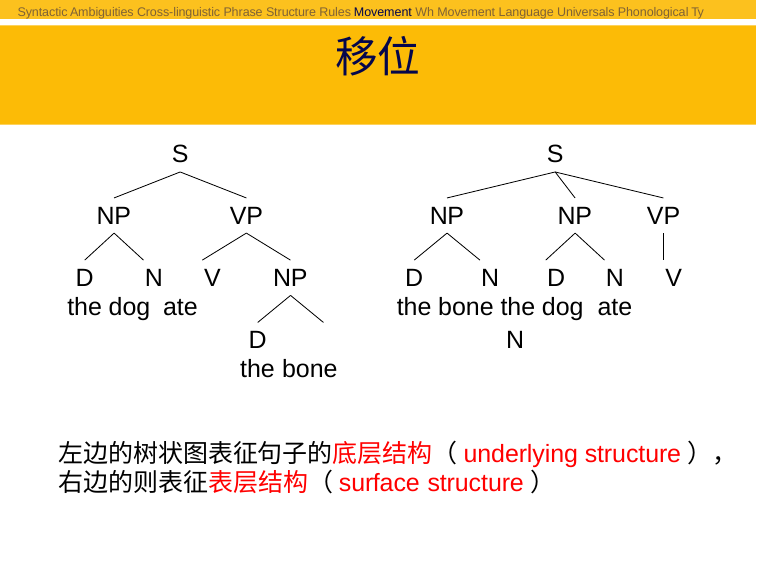

Syntactic Ambiguities Cross-linguistic Phrase Structure Rules Movement Wh Movement Language Universals Phonological Ty
# 移位
S
S

VP
VP
NP
NP
NP

NP
D	N	V
the dog ate
D	N	D	N	V
the bone the dog ate

D	N
the bone

左边的树状图表征句子的底层结构（underlying structure），右边的则表征表层结构（surface structure）